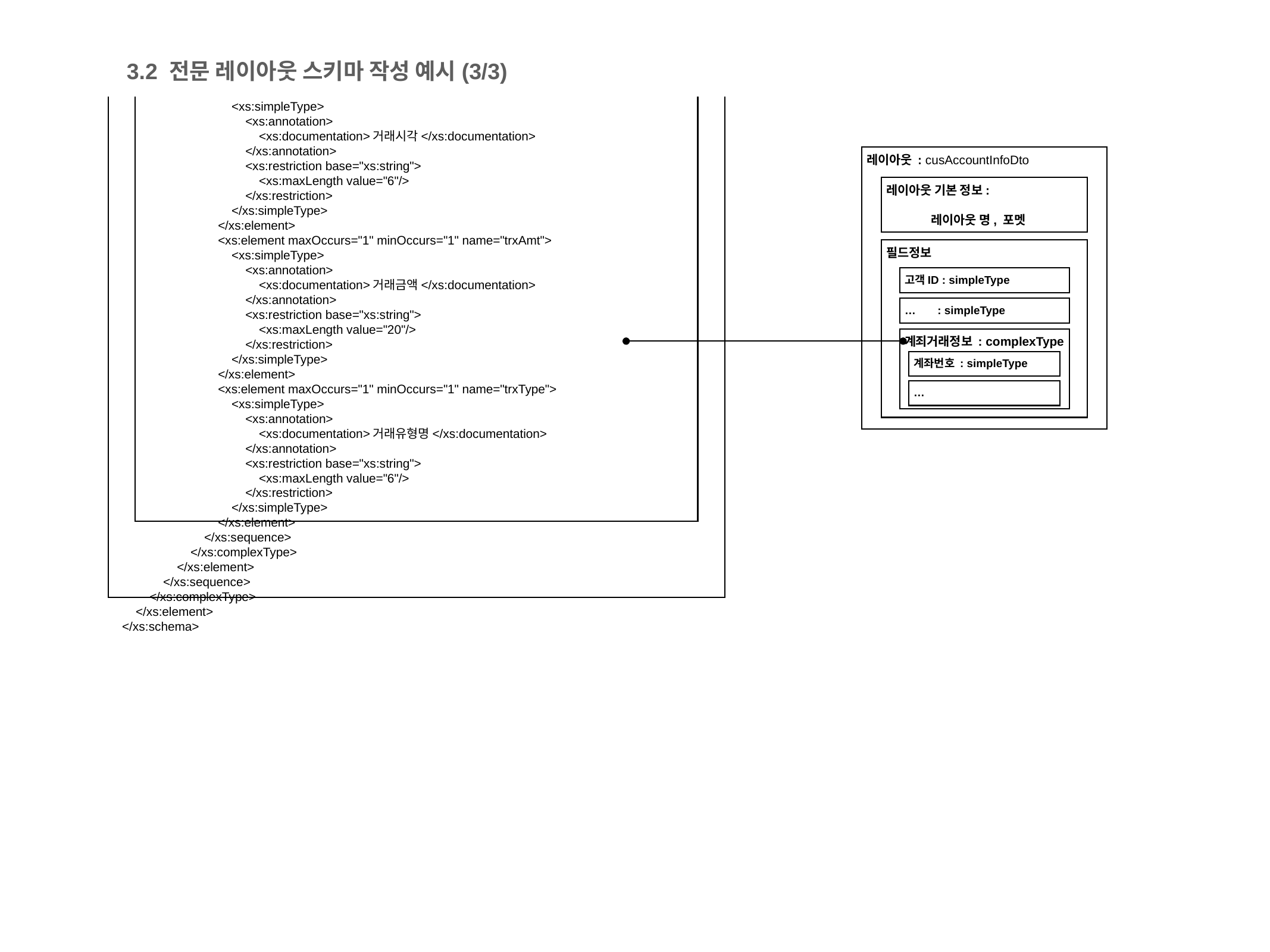

3.2 전문 레이아웃 스키마 작성 예시(3/3)

                           <xs:element maxOccurs="1" minOccurs="1" name="trxTime">
                                <xs:simpleType>
                                    <xs:annotation>
                                        <xs:documentation>거래시각</xs:documentation>
                                    </xs:annotation>
                                    <xs:restriction base="xs:string">
                                        <xs:maxLength value="6"/>
                                    </xs:restriction>
                                </xs:simpleType>
                            </xs:element>
                            <xs:element maxOccurs="1" minOccurs="1" name="trxAmt">
                                <xs:simpleType>
                                    <xs:annotation>
                                        <xs:documentation>거래금액</xs:documentation>
                                    </xs:annotation>
                                    <xs:restriction base="xs:string">
                                        <xs:maxLength value="20"/>
                                    </xs:restriction>
                                </xs:simpleType>
                            </xs:element>
                            <xs:element maxOccurs="1" minOccurs="1" name="trxType">
                                <xs:simpleType>
                                    <xs:annotation>
                                        <xs:documentation>거래유형명</xs:documentation>
                                    </xs:annotation>
                                    <xs:restriction base="xs:string">
                                        <xs:maxLength value="6"/>
                                    </xs:restriction>
                                </xs:simpleType>
                            </xs:element>
                        </xs:sequence>
                    </xs:complexType>
                </xs:element>
            </xs:sequence>
        </xs:complexType>
    </xs:element>
</xs:schema>

레이아웃 : cusAccountInfoDto
레이아웃 기본 정보:

레이아웃 명, 포멧
필드정보
고객ID : simpleType
…       : simpleType
계죄거래정보 : complexType

계좌번호 : simpleType
…